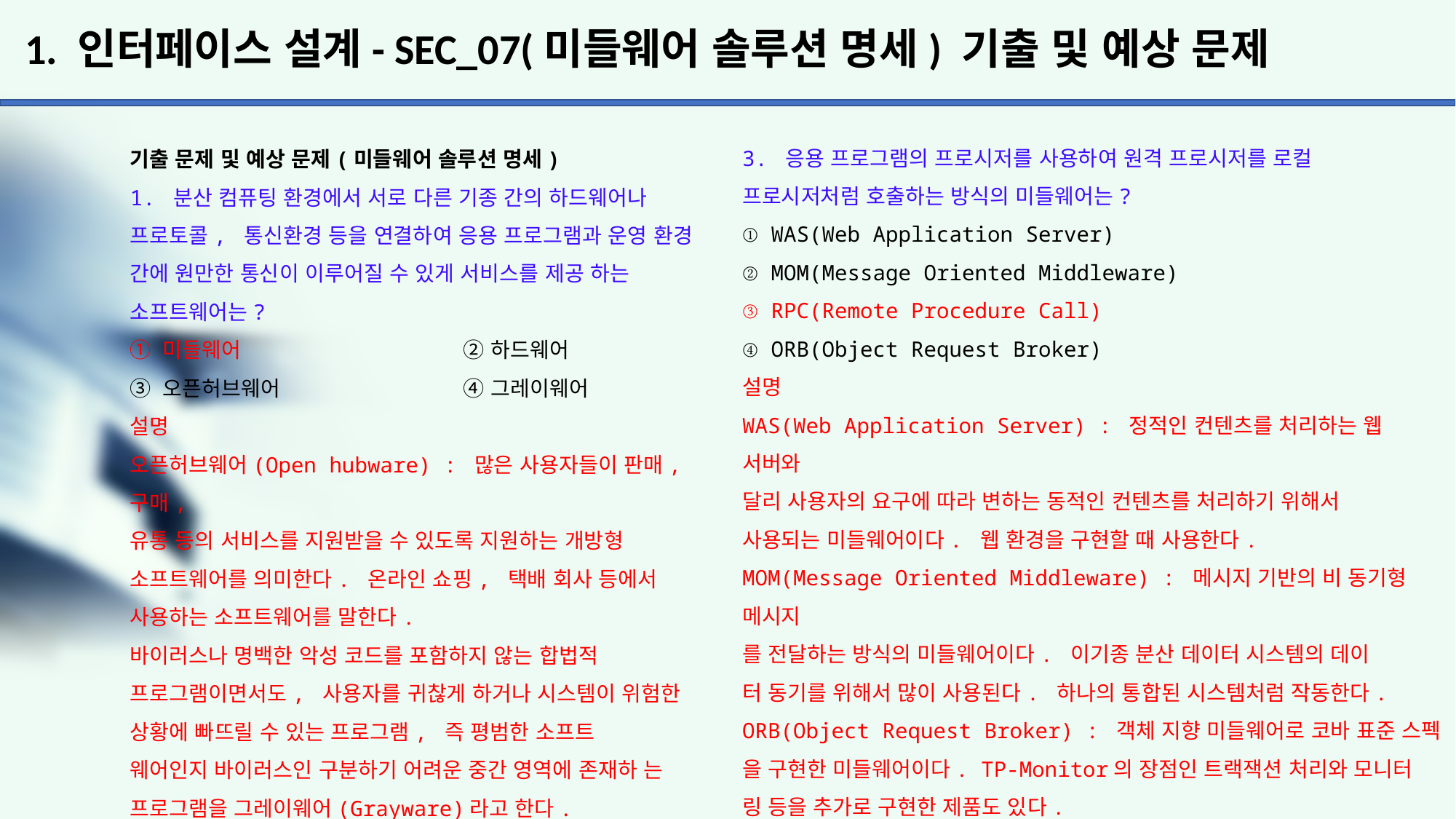

# 1. 인터페이스 설계- SEC_07(미들웨어 솔루션 명세) 기출 및 예상 문제
3. 응용 프로그램의 프로시저를 사용하여 원격 프로시저를 로컬
프로시저처럼 호출하는 방식의 미들웨어는?
① WAS(Web Application Server)
② MOM(Message Oriented Middleware)
③ RPC(Remote Procedure Call)
④ ORB(Object Request Broker)
설명
WAS(Web Application Server) : 정적인 컨텐츠를 처리하는 웹 서버와
달리 사용자의 요구에 따라 변하는 동적인 컨텐츠를 처리하기 위해서
사용되는 미들웨어이다. 웹 환경을 구현할 때 사용한다.
MOM(Message Oriented Middleware) : 메시지 기반의 비 동기형 메시지
를 전달하는 방식의 미들웨어이다. 이기종 분산 데이터 시스템의 데이
터 동기를 위해서 많이 사용된다. 하나의 통합된 시스템처럼 작동한다.
ORB(Object Request Broker) : 객체 지향 미들웨어로 코바 표준 스펙
을 구현한 미들웨어이다. TP-Monitor의 장점인 트랙잭션 처리와 모니터
링 등을 추가로 구현한 제품도 있다.
4. 트랜잭션이 올바르게 처리되고 있는지 데이터를 감시하고 제어하는 미들웨어는?
① RPC		② ORB
③ TP Monitor	④ HUB
설명 : TP-Monitor(Transaction Processing Monitor)는 항공기나 철도
예약 업무 등과 같은 온라인 트랜잭션 업무에서 트랜잭션을 처리 및
감시하는 미들웨어이다.
빠른 응답 속도를 유지해야 하는 업무에서 주로 사용된다.
기출 문제 및 예상 문제(미들웨어 솔루션 명세)
1. 분산 컴퓨팅 환경에서 서로 다른 기종 간의 하드웨어나 프로토콜, 통신환경 등을 연결하여 응용 프로그램과 운영 환경 간에 원만한 통신이 이루어질 수 있게 서비스를 제공 하는 소프트웨어는?
① 미들웨어		 ② 하드웨어
③ 오픈허브웨어		 ④ 그레이웨어
설명
오픈허브웨어(Open hubware) : 많은 사용자들이 판매, 구매,
유통 등의 서비스를 지원받을 수 있도록 지원하는 개방형
소프트웨어를 의미한다. 온라인 쇼핑, 택배 회사 등에서
사용하는 소프트웨어를 말한다.
바이러스나 명백한 악성 코드를 포함하지 않는 합법적
프로그램이면서도, 사용자를 귀찮게 하거나 시스템이 위험한 상황에 빠뜨릴 수 있는 프로그램, 즉 평범한 소프트
웨어인지 바이러스인 구분하기 어려운 중간 영역에 존재하 는 프로그램을 그레이웨어(Grayware)라고 한다.
그레이웨어는 스파이 웨어, 애드웨어, 장난 프로그램, 원격
액세스도구, 다이얼러 등 사용자가 원하지 않는 프로그램을
총칭하는 단어이다.
2. 분산 시스템에서의 미들웨어(Middleware)와 관련한 설명으로 틀린 것은?
① 분산 시스템에서 다양한 부분을 관리하고 통신하며
데이터를 교환하게 해주는 소프트웨어로 볼 수 있다.
② 위치 투명성(Location Transparency)을 제공한다.
③ 분산 시스템의 여러 컴포넌트가 요구하는 재사용 가능
한 서비스의 구현을 제공한다.
④ 애플리케이션과 사용자 사이에서만 분산 서비스를 제공
한다.
설명 : 미들웨어는 클라이언트와 서버 사이에서도 다양한 서비스를 제공한다.